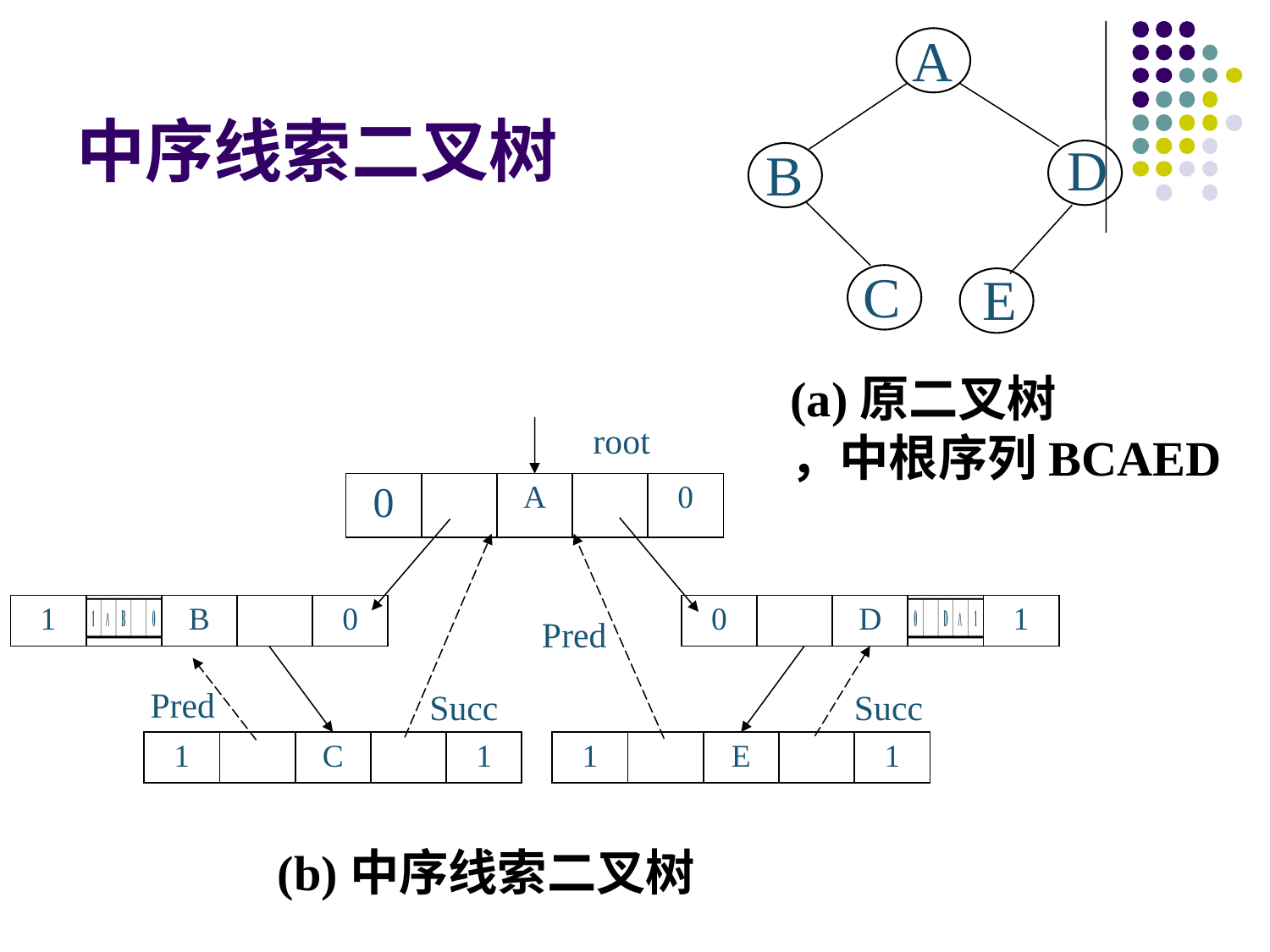

# 中序线索二叉树
A

D
B

C
E

(a)原二叉树
，中根序列BCAED
root
| 0 |  | A |  | 0 |
| --- | --- | --- | --- | --- |
| 1 |  | B |  | 0 |
| --- | --- | --- | --- | --- |
| 0 |  | D |  | 1 |
| --- | --- | --- | --- | --- |
Pred
Pred
Succ
Succ
| 1 |  | C |  | 1 |
| --- | --- | --- | --- | --- |
| 1 |  | E |  | 1 |
| --- | --- | --- | --- | --- |
(b)中序线索二叉树